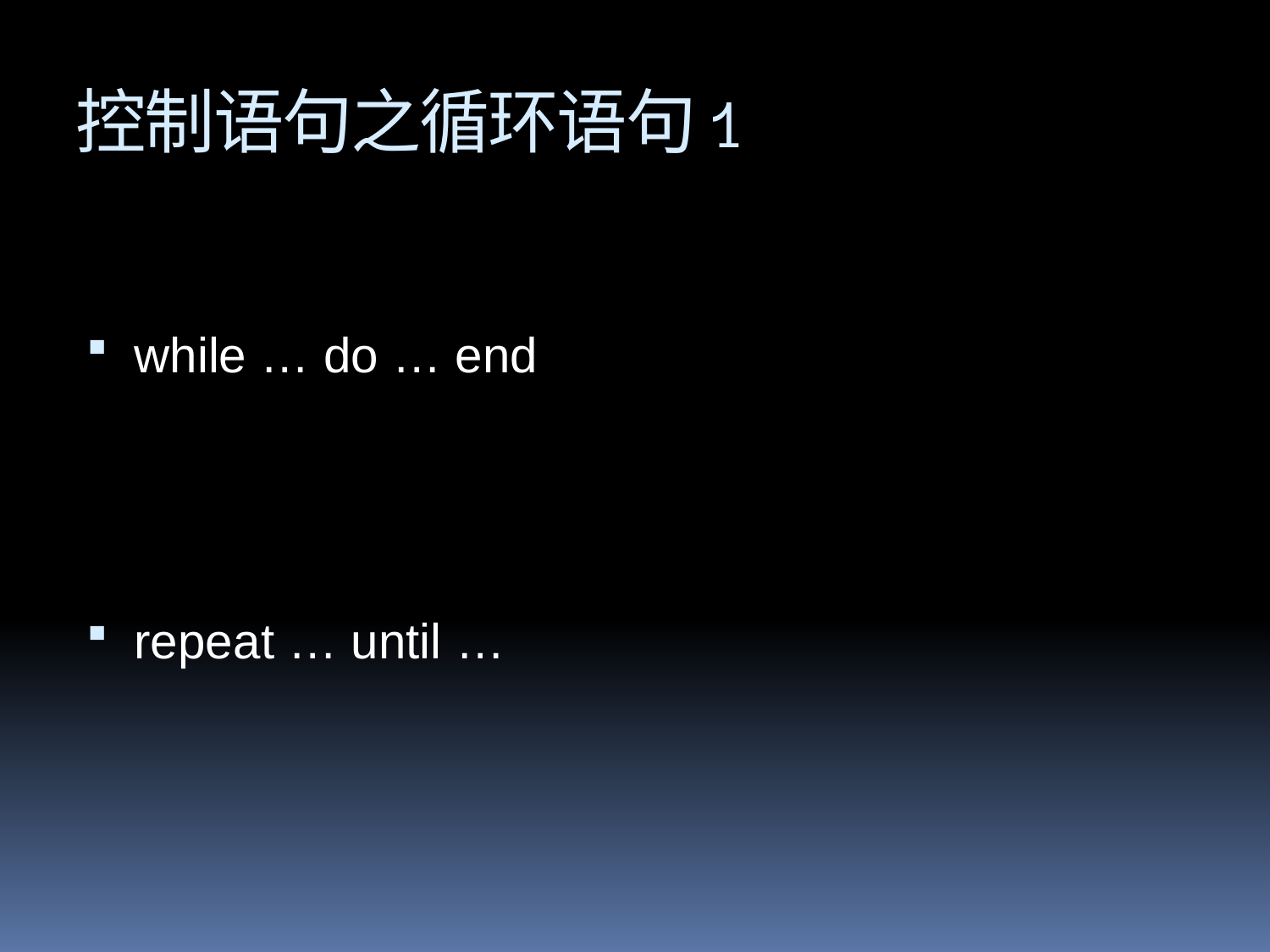

# 控制语句之循环语句1

while … do … end

repeat … until …